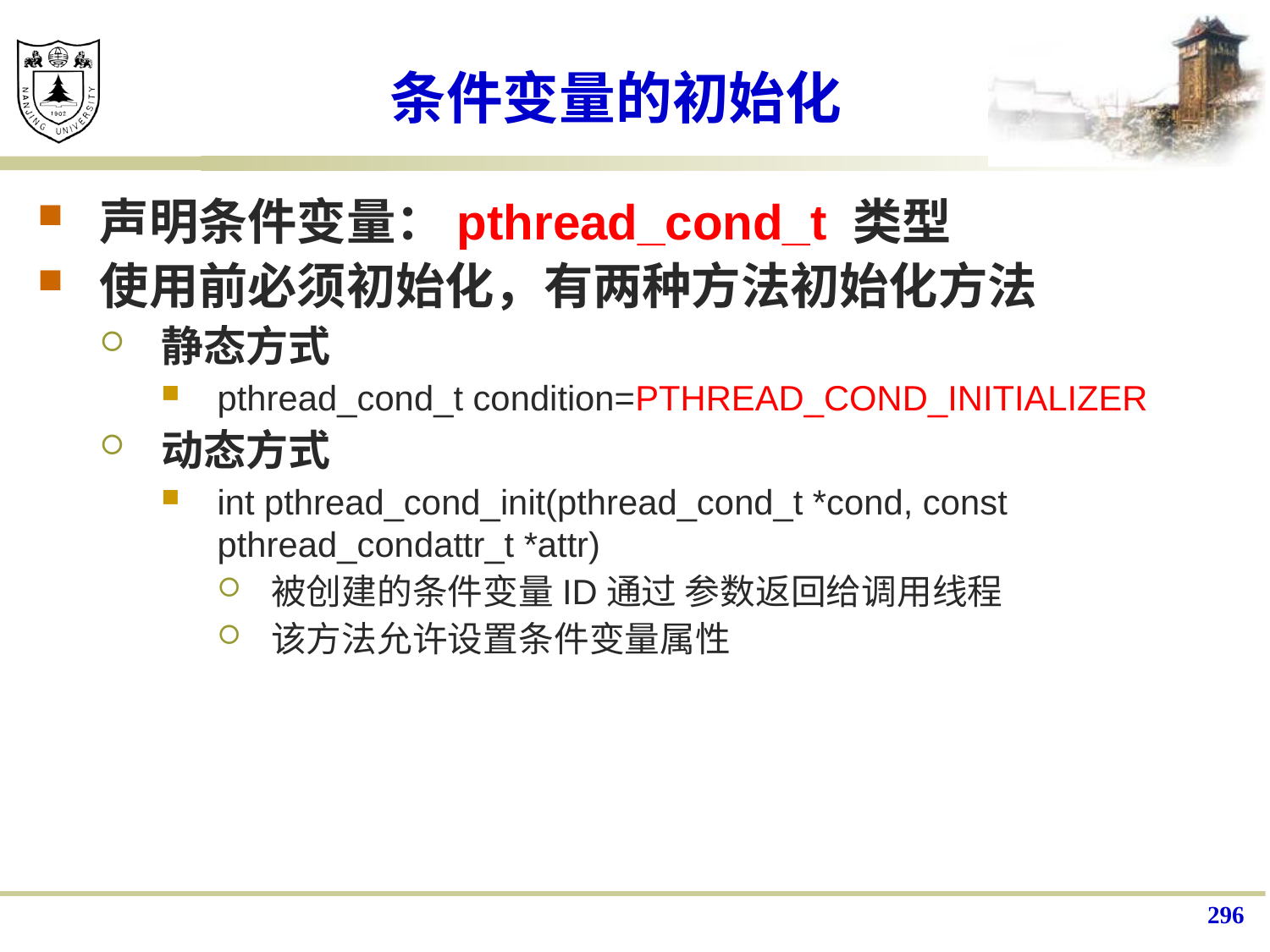

# 条件变量的初始化
声明条件变量：pthread_cond_t 类型
使用前必须初始化，有两种方法初始化方法
静态方式
pthread_cond_t condition=PTHREAD_COND_INITIALIZER
动态方式
int pthread_cond_init(pthread_cond_t *cond, const pthread_condattr_t *attr)
被创建的条件变量ID通过 参数返回给调用线程
该方法允许设置条件变量属性
296